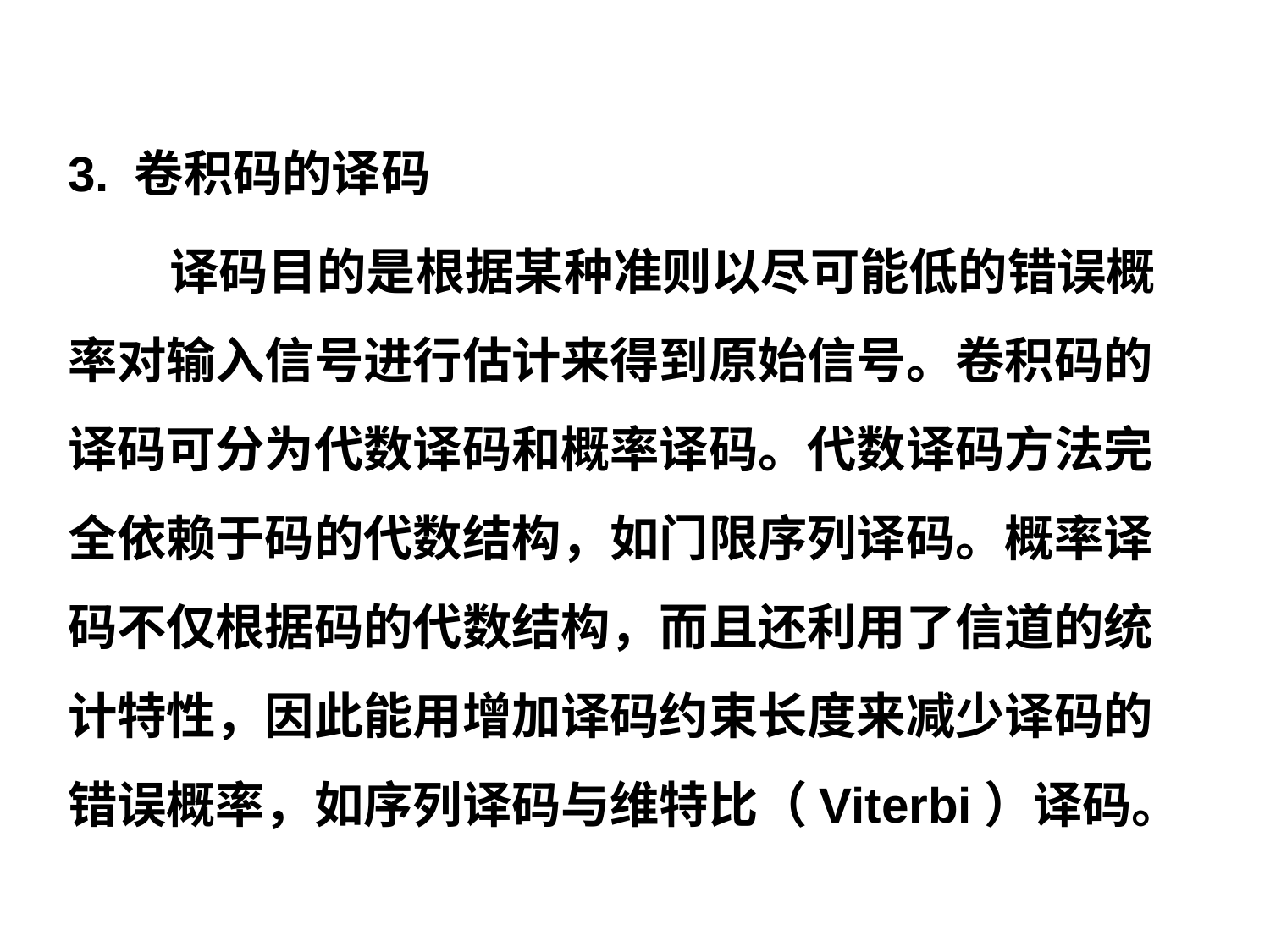

3. 卷积码的译码
        译码目的是根据某种准则以尽可能低的错误概率对输入信号进行估计来得到原始信号。卷积码的译码可分为代数译码和概率译码。代数译码方法完全依赖于码的代数结构，如门限序列译码。概率译码不仅根据码的代数结构，而且还利用了信道的统计特性，因此能用增加译码约束长度来减少译码的错误概率，如序列译码与维特比（Viterbi）译码。